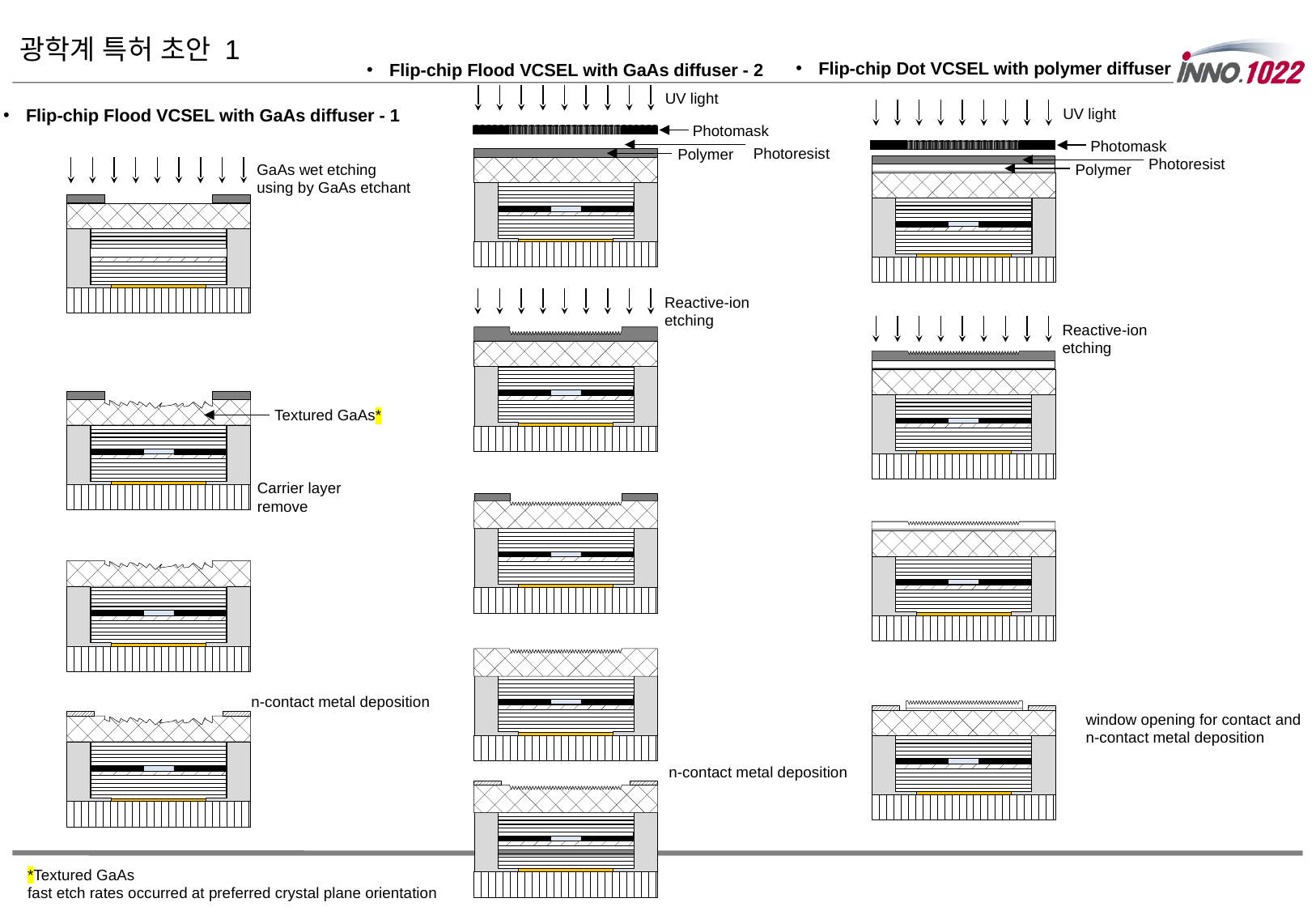

# 광학계 특허 초안 1
Flip-chip Dot VCSEL with polymer diffuser
Flip-chip Flood VCSEL with GaAs diffuser - 2
UV light
UV light
Flip-chip Flood VCSEL with GaAs diffuser - 1
Photomask

Photomask
Photoresist
Polymer

Photoresist
GaAs wet etching
using by GaAs etchant
Polymer

Reactive-ion
etching

Reactive-ion
etching

Textured GaAs*

Carrier layer
remove

n-contact metal deposition

window opening for contact and
n-contact metal deposition

n-contact metal deposition

*Textured GaAs
fast etch rates occurred at preferred crystal plane orientation